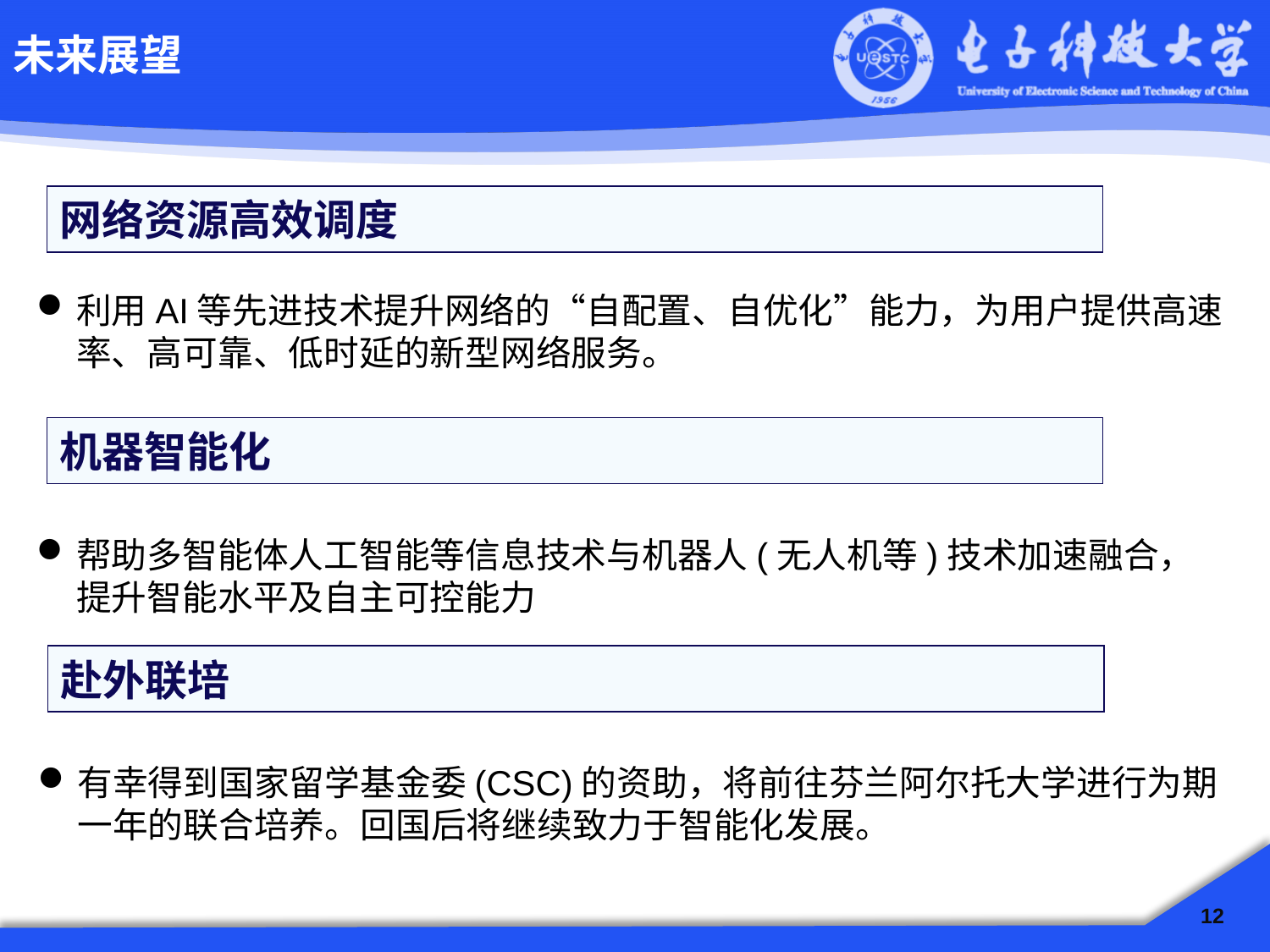

# 未来展望
网络资源高效调度
利用AI等先进技术提升网络的“自配置、自优化”能力，为用户提供高速率、高可靠、低时延的新型网络服务。
机器智能化
帮助多智能体人工智能等信息技术与机器人(无人机等)技术加速融合，提升智能水平及自主可控能力
赴外联培
有幸得到国家留学基金委(CSC)的资助，将前往芬兰阿尔托大学进行为期一年的联合培养。回国后将继续致力于智能化发展。
12